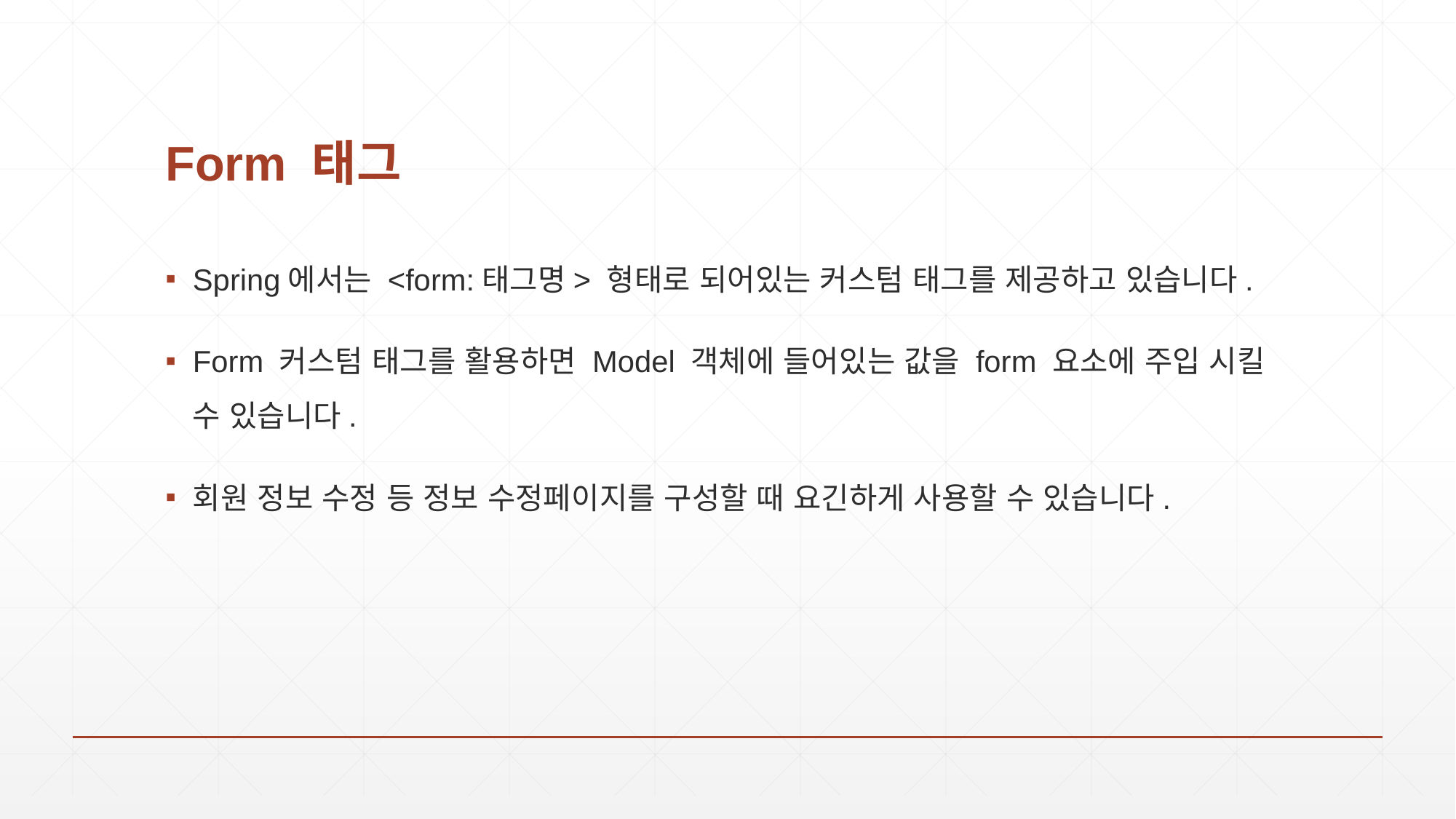

# Form 태그
Spring에서는 <form:태그명> 형태로 되어있는 커스텀 태그를 제공하고 있습니다.
Form 커스텀 태그를 활용하면 Model 객체에 들어있는 값을 form 요소에 주입 시킬 수 있습니다.
회원 정보 수정 등 정보 수정페이지를 구성할 때 요긴하게 사용할 수 있습니다.